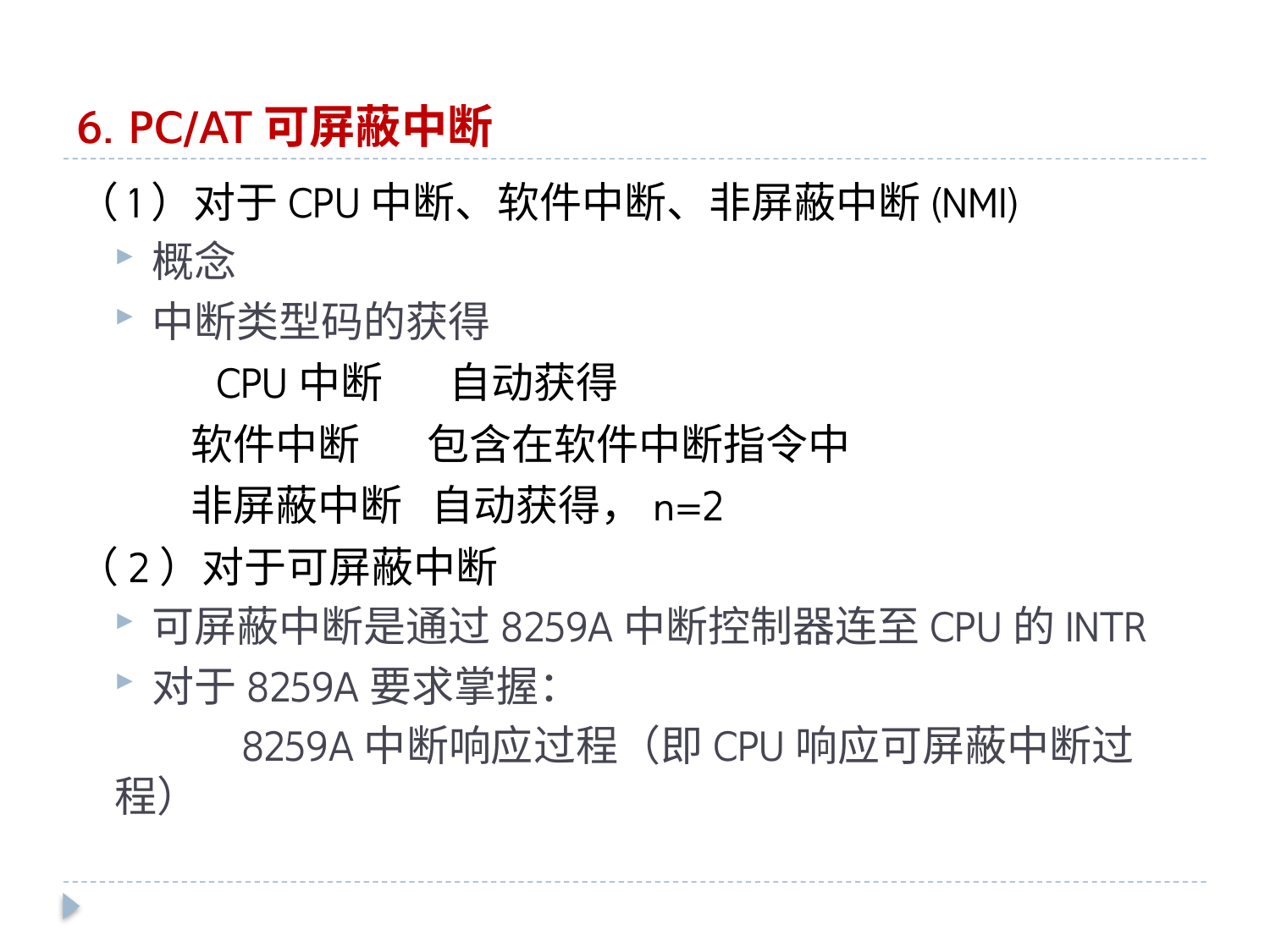

# 6. PC/AT可屏蔽中断
（1）对于CPU中断、软件中断、非屏蔽中断(NMI)
概念
中断类型码的获得
           CPU中断       自动获得
           软件中断       包含在软件中断指令中
           非屏蔽中断   自动获得，n=2
（2）对于可屏蔽中断
可屏蔽中断是通过8259A中断控制器连至CPU的INTR
对于8259A要求掌握：
	8259A中断响应过程（即CPU响应可屏蔽中断过程）